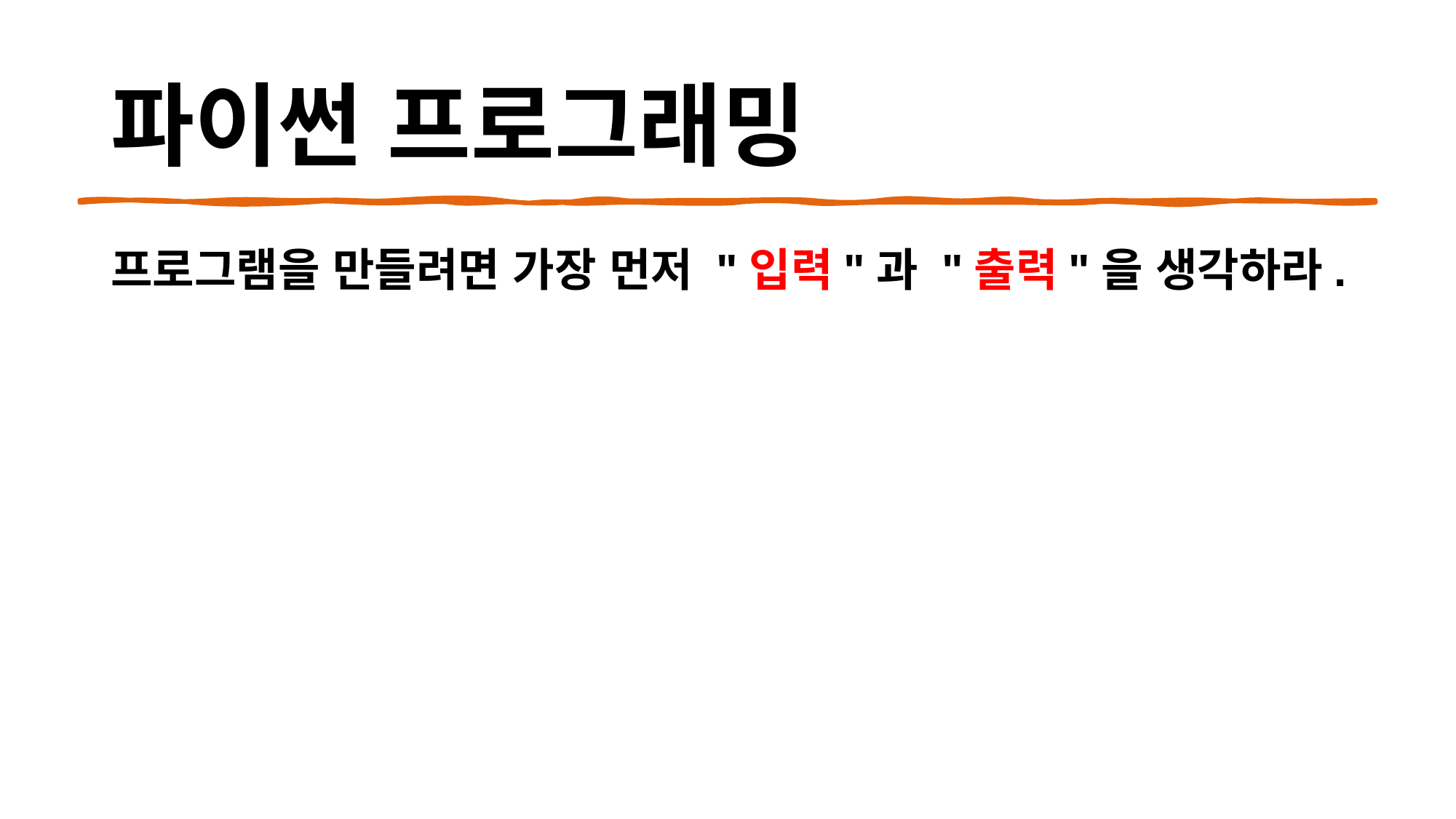

# 파이썬 프로그래밍

프로그램을 만들려면 가장 먼저 "입력"과 "출력"을 생각하라.